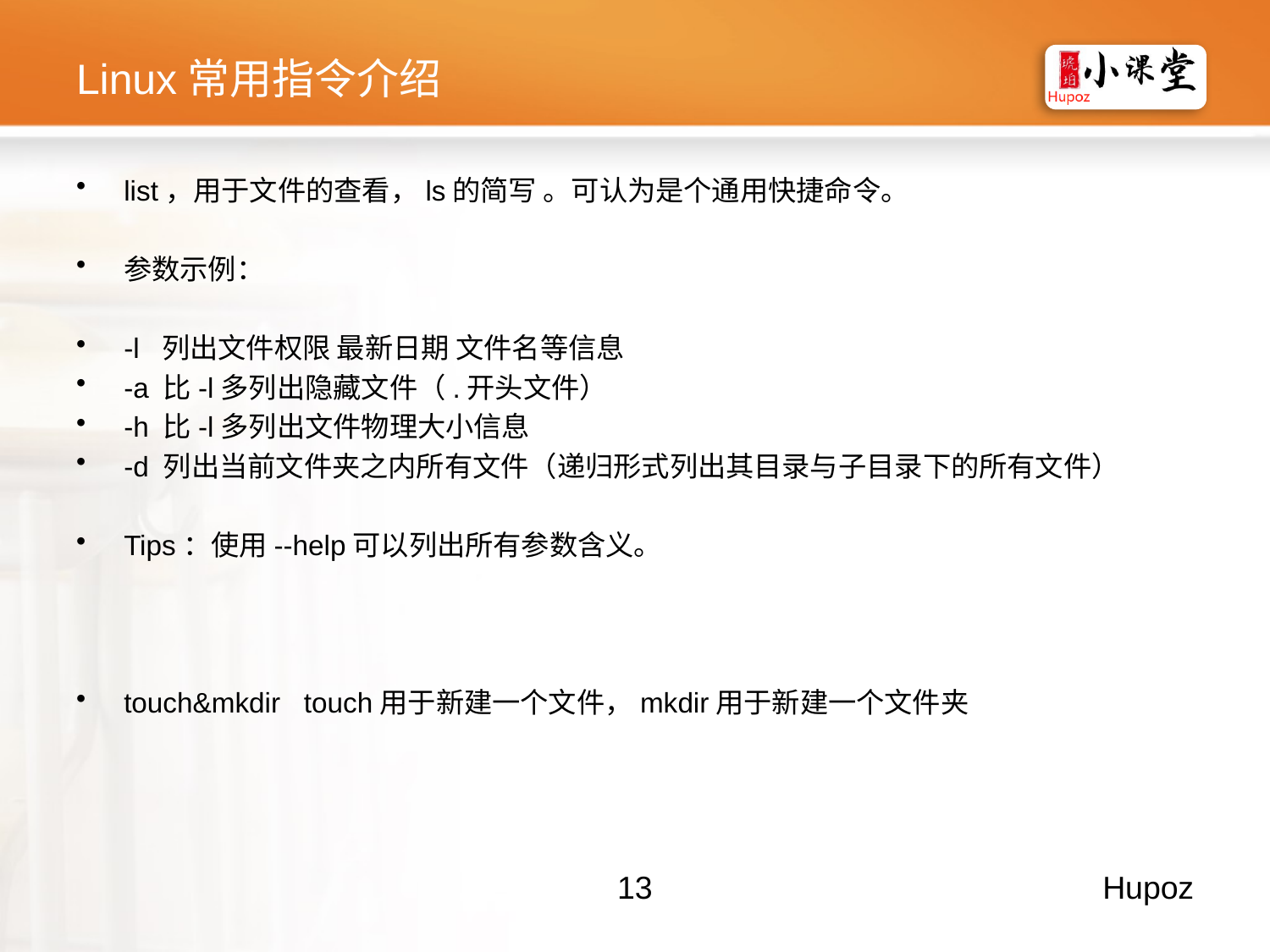

# Linux常用指令介绍
list，用于文件的查看，ls的简写 。可认为是个通用快捷命令。

参数示例：

-l  列出文件权限 最新日期 文件名等信息
-a 比-l多列出隐藏文件（.开头文件）
-h 比-l多列出文件物理大小信息
-d 列出当前文件夹之内所有文件（递归形式列出其目录与子目录下的所有文件）

Tips：使用--help可以列出所有参数含义。

touch&mkdir   touch用于新建一个文件，mkdir用于新建一个文件夹